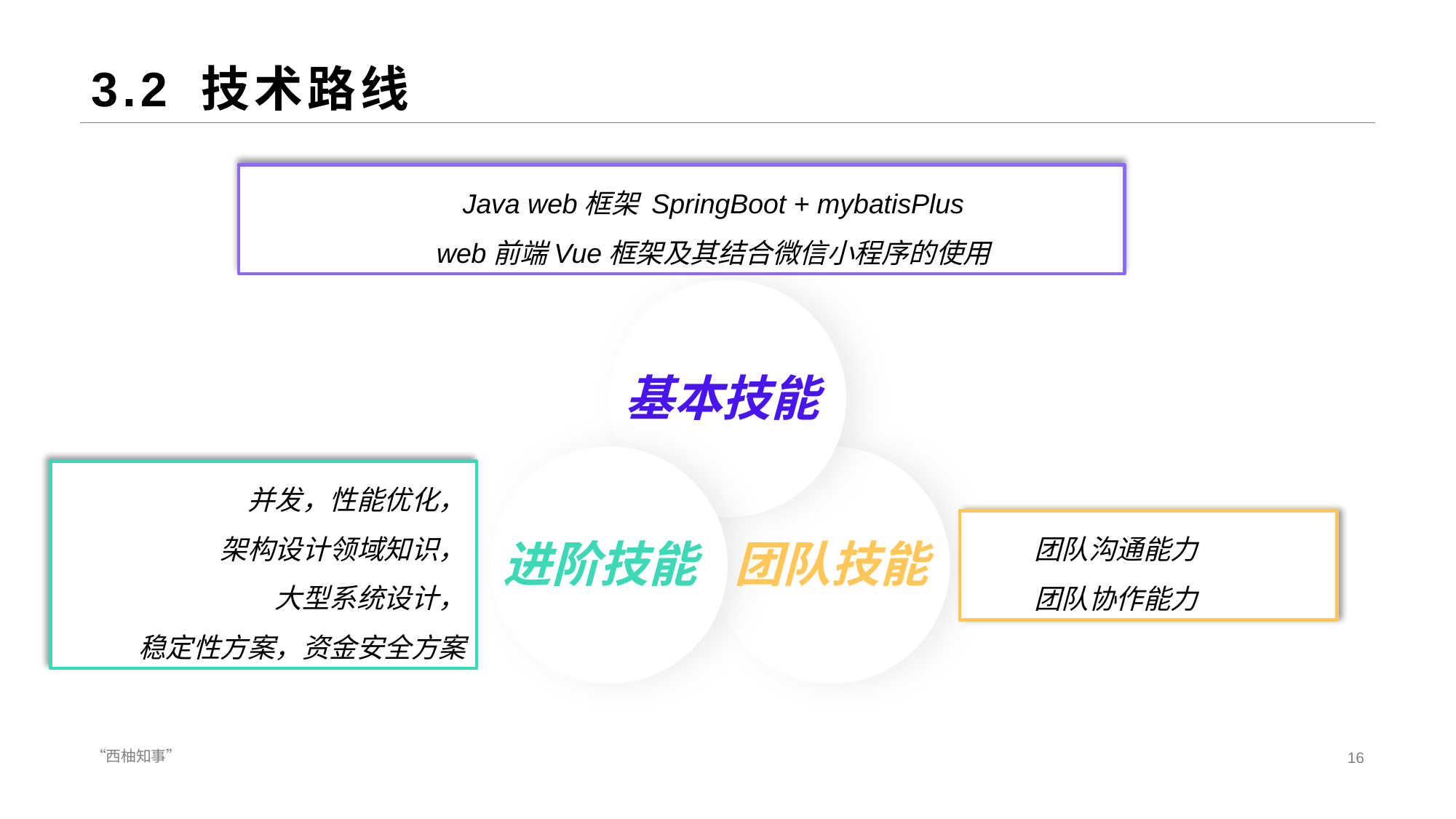

平台管理员的账号可对用户发布的内容进行审核，- 通过即可直接发布到“西柚知事”校园论坛平台；
					           - 拒绝则需用户对本次提交修改或者撤销。
“西柚知事”
涉及到二手交易与有偿互助的内容需要发布者与接收者均已通过学校学号的方法实名认证
	交易过程中，平台会记录下交易双方的信息并要求双方对交易进行相片等方式的记录，
确保交易的正常进行。
若有违规情况，双方均可向平台方提交举报，
核实后会将违规消息记录到违规方的账号信息中，并暂时禁止其进行交易行为。
开发方案
/03

# 3.2 技术路线
Java web框架 SpringBoot + mybatisPlus
web前端Vue框架及其结合微信小程序的使用

基本技能

团队技能
进阶技能
并发，性能优化，
架构设计领域知识，
大型系统设计，
稳定性方案，资金安全方案
团队沟通能力
团队协作能力

“西柚知事”
16